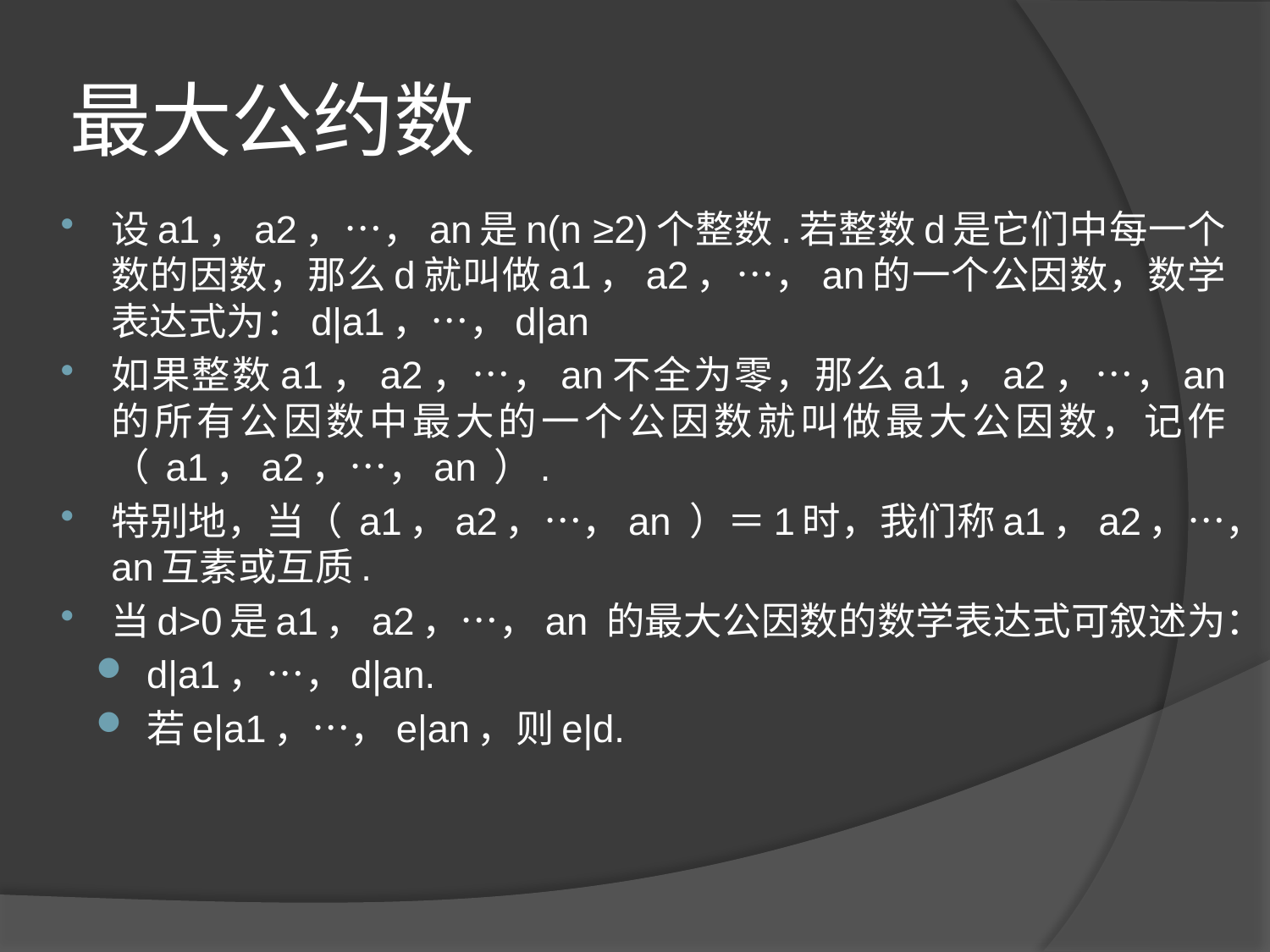

# 最大公约数
设a1，a2，…，an是n(n ≥2)个整数.若整数d是它们中每一个数的因数，那么d就叫做a1，a2，…，an的一个公因数，数学表达式为：d|a1，…，d|an
如果整数a1，a2，…，an不全为零，那么a1，a2，…，an 的所有公因数中最大的一个公因数就叫做最大公因数，记作（ a1，a2，…，an ）.
特别地，当（ a1，a2，…，an ）＝1时，我们称a1，a2，…，an互素或互质.
当d>0是a1，a2，…，an 的最大公因数的数学表达式可叙述为：
d|a1，…，d|an.
若e|a1，…，e|an，则e|d.